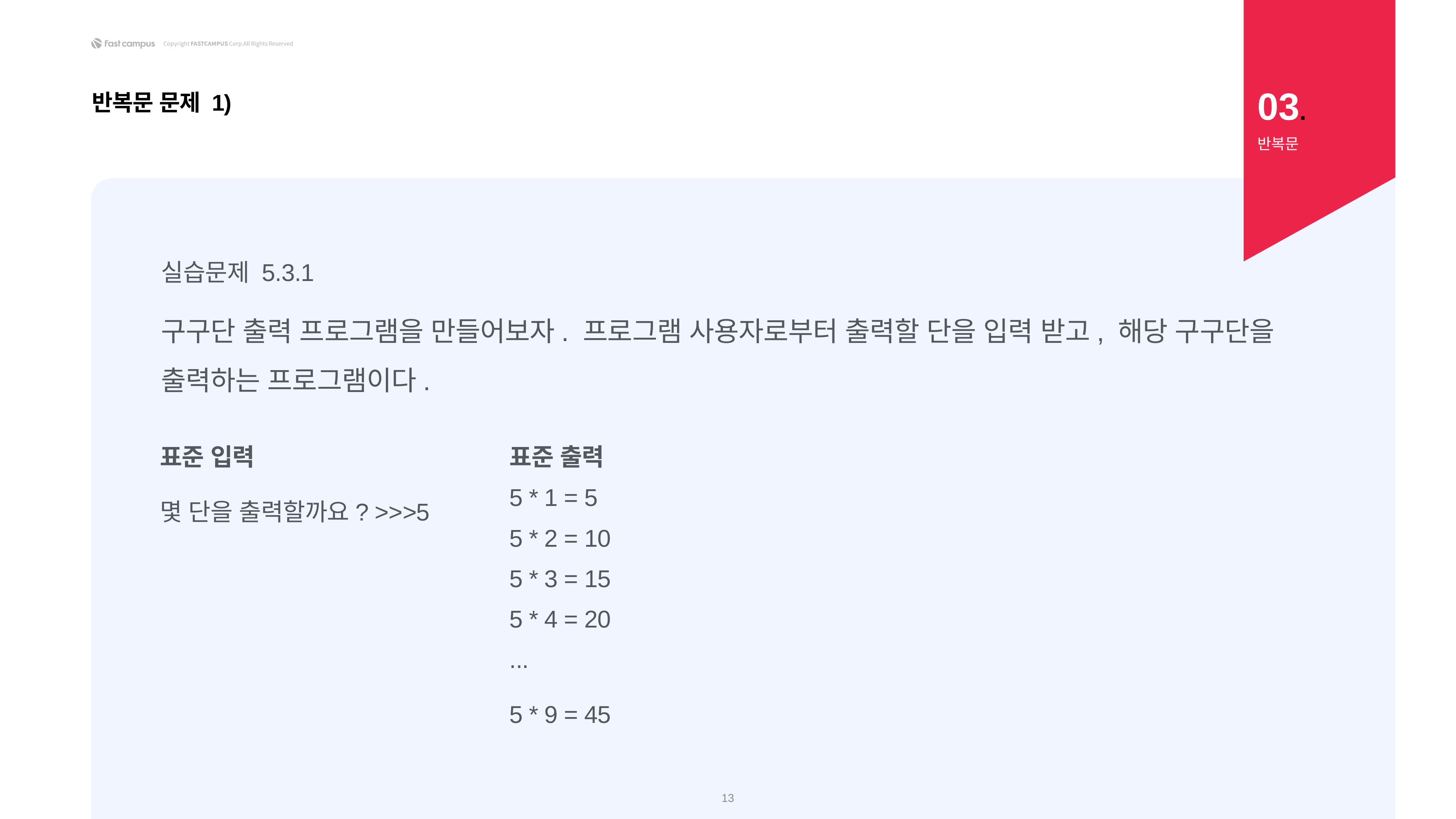

03.
반복문 문제 1)
반복문
실습문제 5.3.1
구구단 출력 프로그램을 만들어보자. 프로그램 사용자로부터 출력할 단을 입력 받고, 해당 구구단을 출력하는 프로그램이다.
표준 입력
몇 단을 출력할까요? >>>5
표준 출력
5 * 1 = 5
5 * 2 = 10
5 * 3 = 15
5 * 4 = 20
...
5 * 9 = 45
13